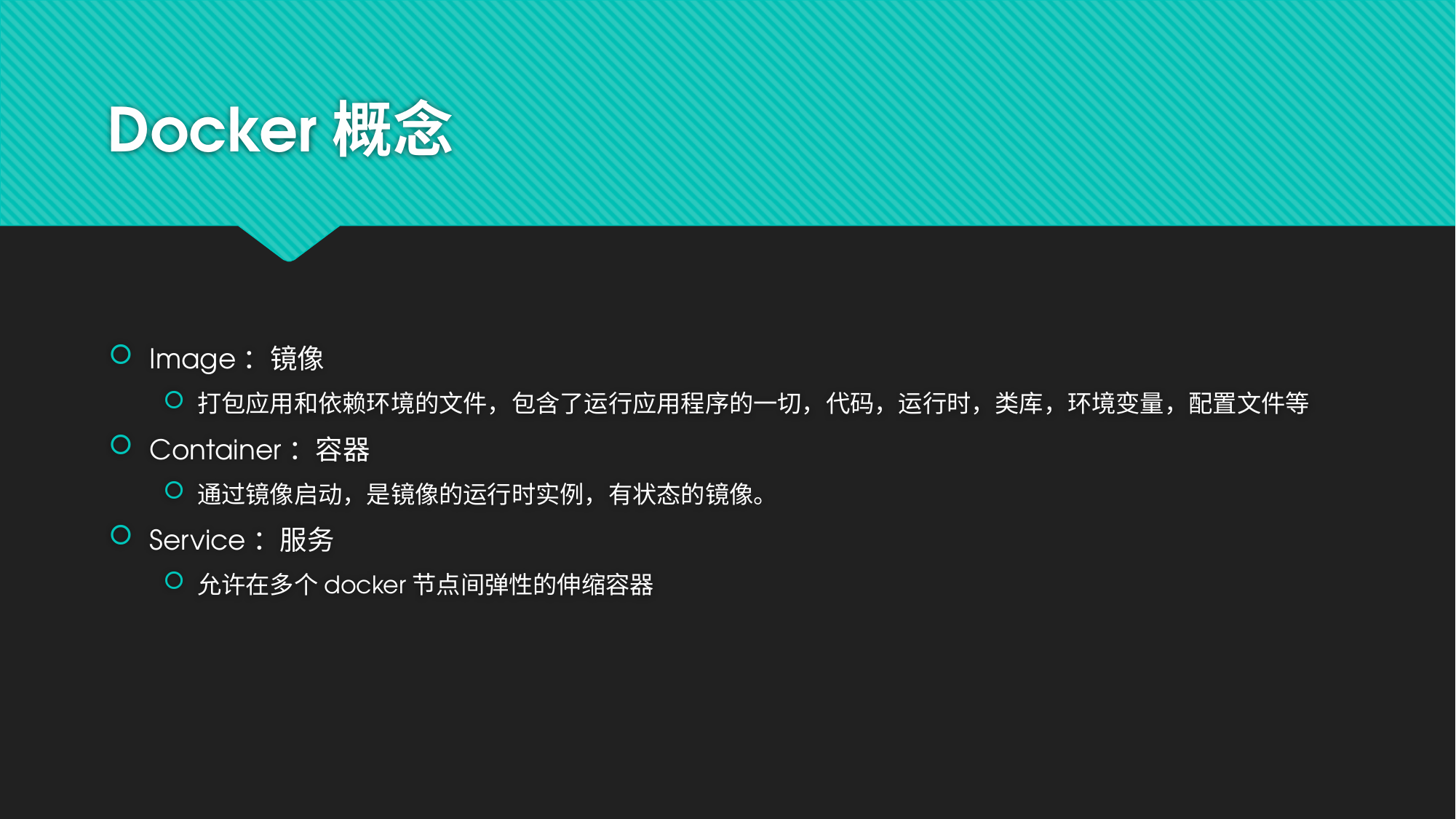

# Docker概念

Image：镜像
打包应用和依赖环境的文件，包含了运行应用程序的一切，代码，运行时，类库，环境变量，配置文件等
Container：容器
通过镜像启动，是镜像的运行时实例，有状态的镜像。
Service：服务
允许在多个docker节点间弹性的伸缩容器